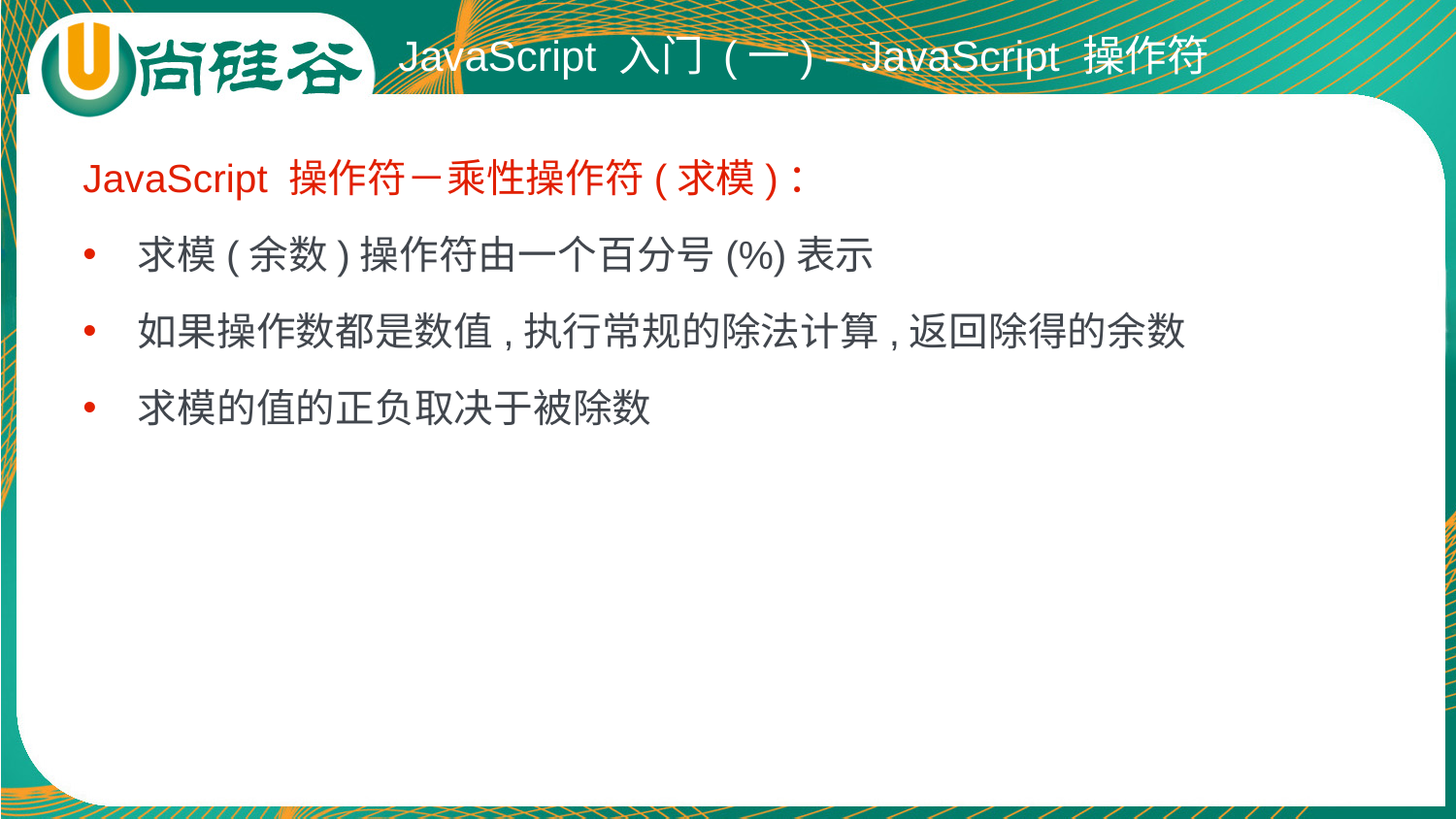

# JavaScript 入门 (一) – JavaScript 操作符
JavaScript 操作符－乘性操作符(求模)：
求模(余数)操作符由一个百分号(%)表示
如果操作数都是数值,执行常规的除法计算,返回除得的余数
求模的值的正负取决于被除数